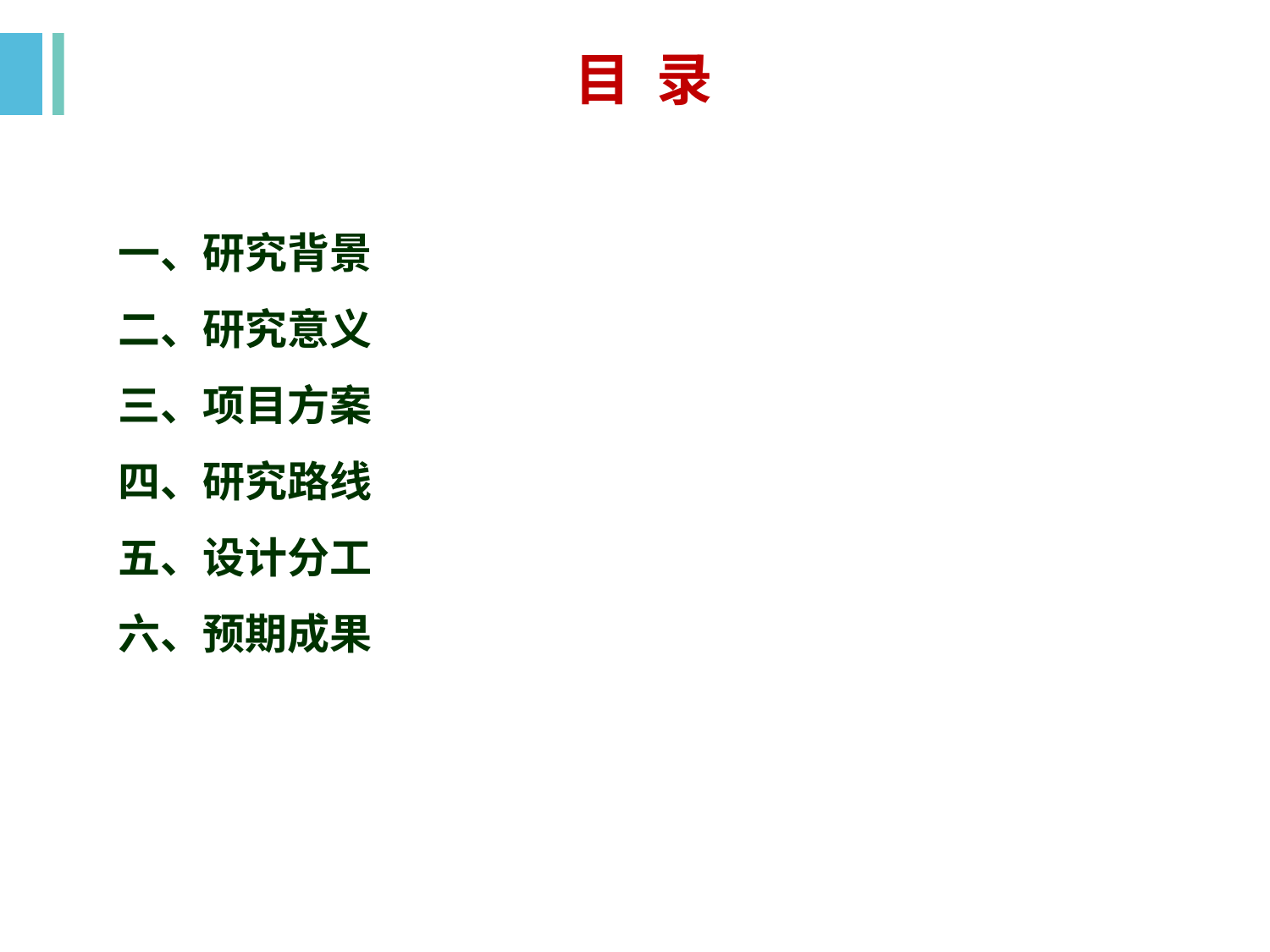

# 目  录
一、研究背景
二、研究意义
三、项目方案
四、研究路线
五、设计分工
六、预期成果